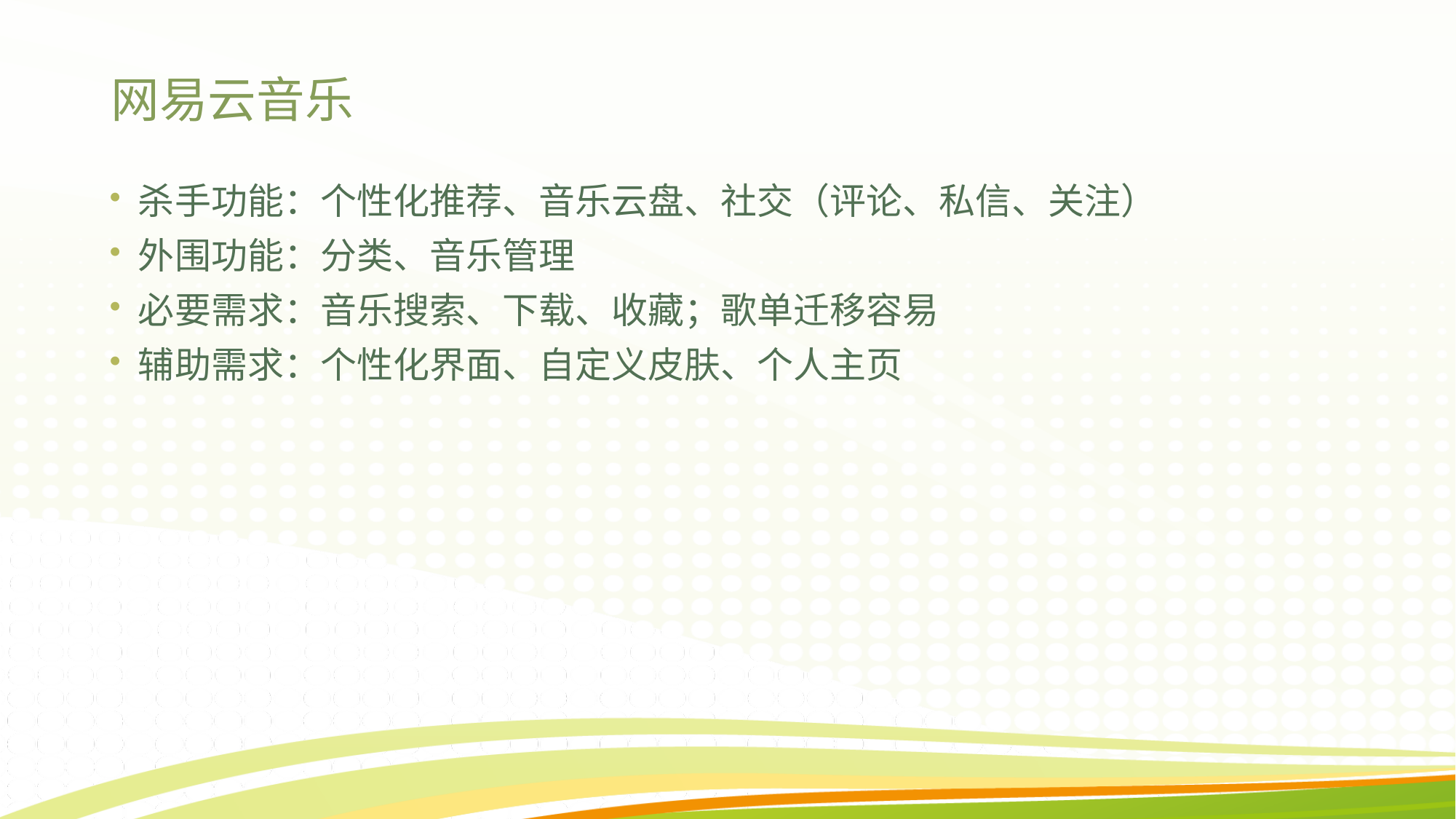

# 网易云音乐
杀手功能：个性化推荐、音乐云盘、社交（评论、私信、关注）
外围功能：分类、音乐管理
必要需求：音乐搜索、下载、收藏；歌单迁移容易
辅助需求：个性化界面、自定义皮肤、个人主页